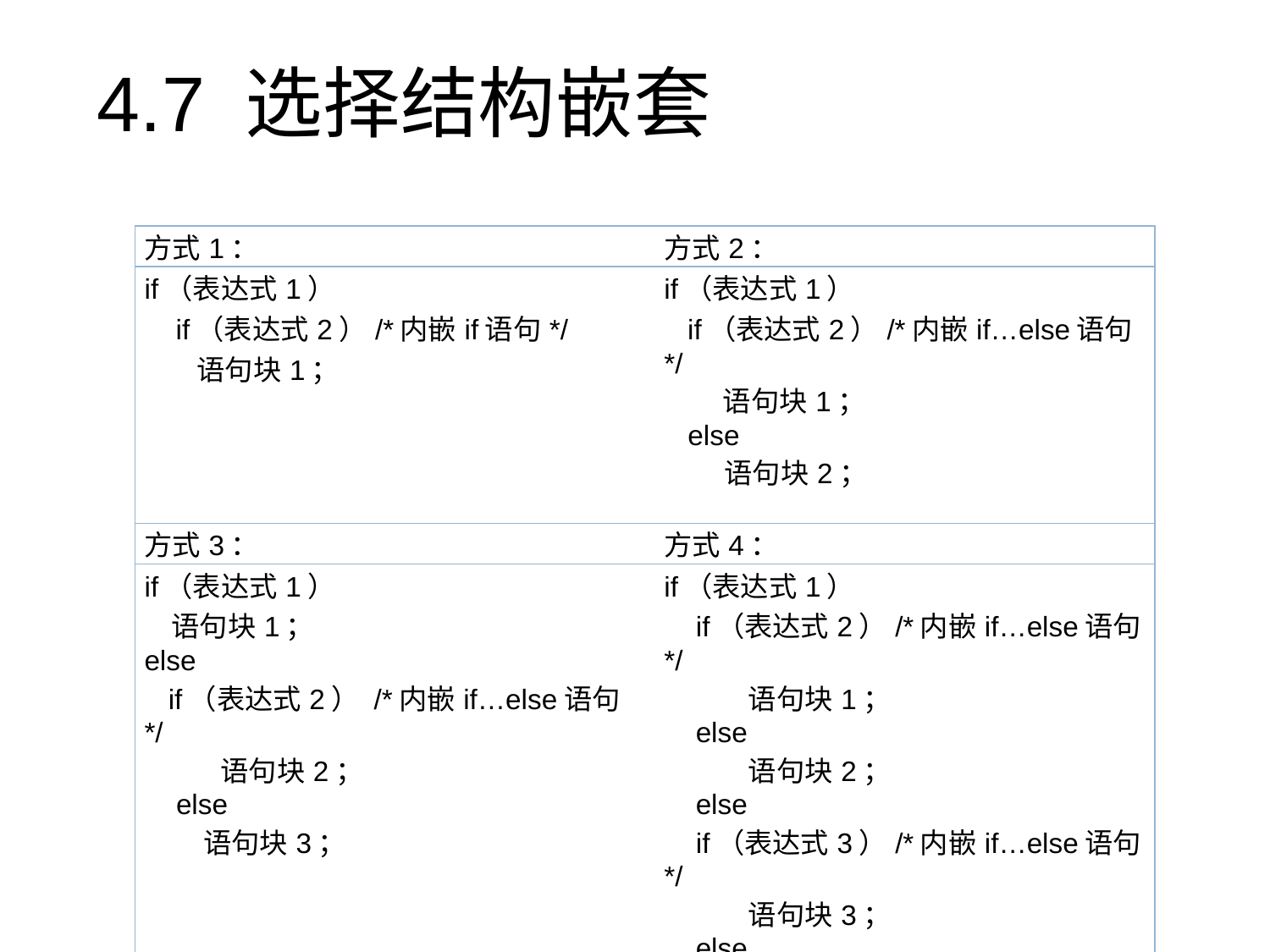

# 4.7 选择结构嵌套

| 方式1： | 方式2： |
| --- | --- |
| if（表达式1） if（表达式2）/\*内嵌if语句\*/ 语句块1； | if（表达式1） if（表达式2）/\*内嵌if…else语句\*/ 语句块1； else 语句块2； |
| 方式3： | 方式4： |
| if（表达式1） 语句块1； else if（表达式2） /\*内嵌if…else语句\*/ 语句块2； else 语句块3； | if（表达式1） if（表达式2）/\*内嵌if…else语句\*/ 语句块1； else 语句块2； else if（表达式3）/\*内嵌if…else语句\*/ 语句块3； else 语句块4； |